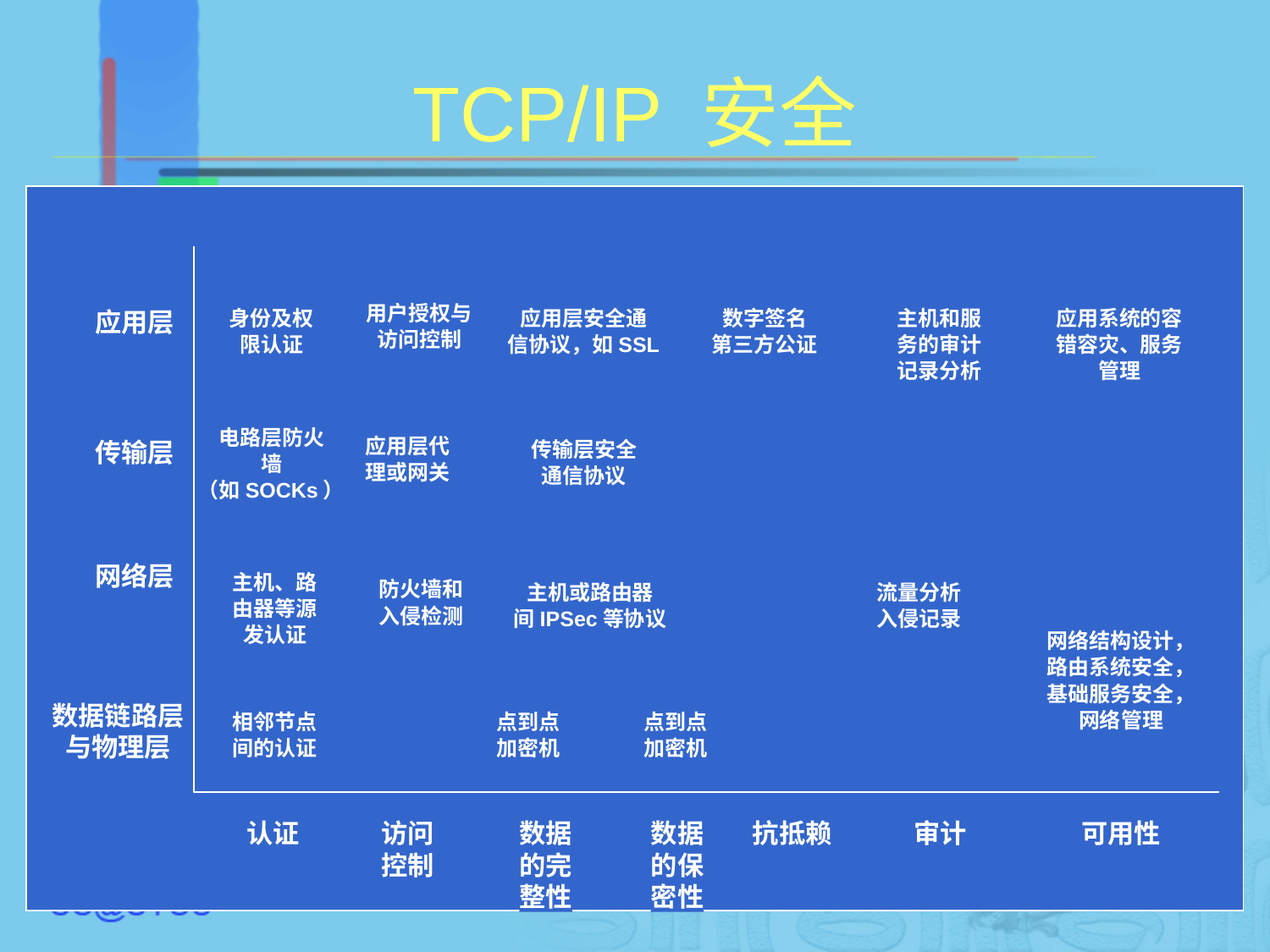

# TCP/IP 安全

用户授权与
身份及权
应用层安全通
数字签名
主机和服
应用系统的容
应用层
访问控制
限认证
信协议，如SSL
第三方公证
务的审计
错容灾、服务
记录分析
管理
电路层防火
应用层代
传输层
传输层安全
墙
理或网关
通信协议
（如SOCKs）
网络层
主机、路
防火墙和
主机或路由器
流量分析
由器等源
入侵检测
间IPSec等协议
入侵记录
发认证
网络结构设计，
路由系统安全，
基础服务安全，
数据链路层
网络管理
相邻节点
点到点
点到点
与物理层
间的认证
加密机
加密机

认证
访问
数据
数据
抗抵赖
审计
可用性
控制
的完
的保
整性
密性